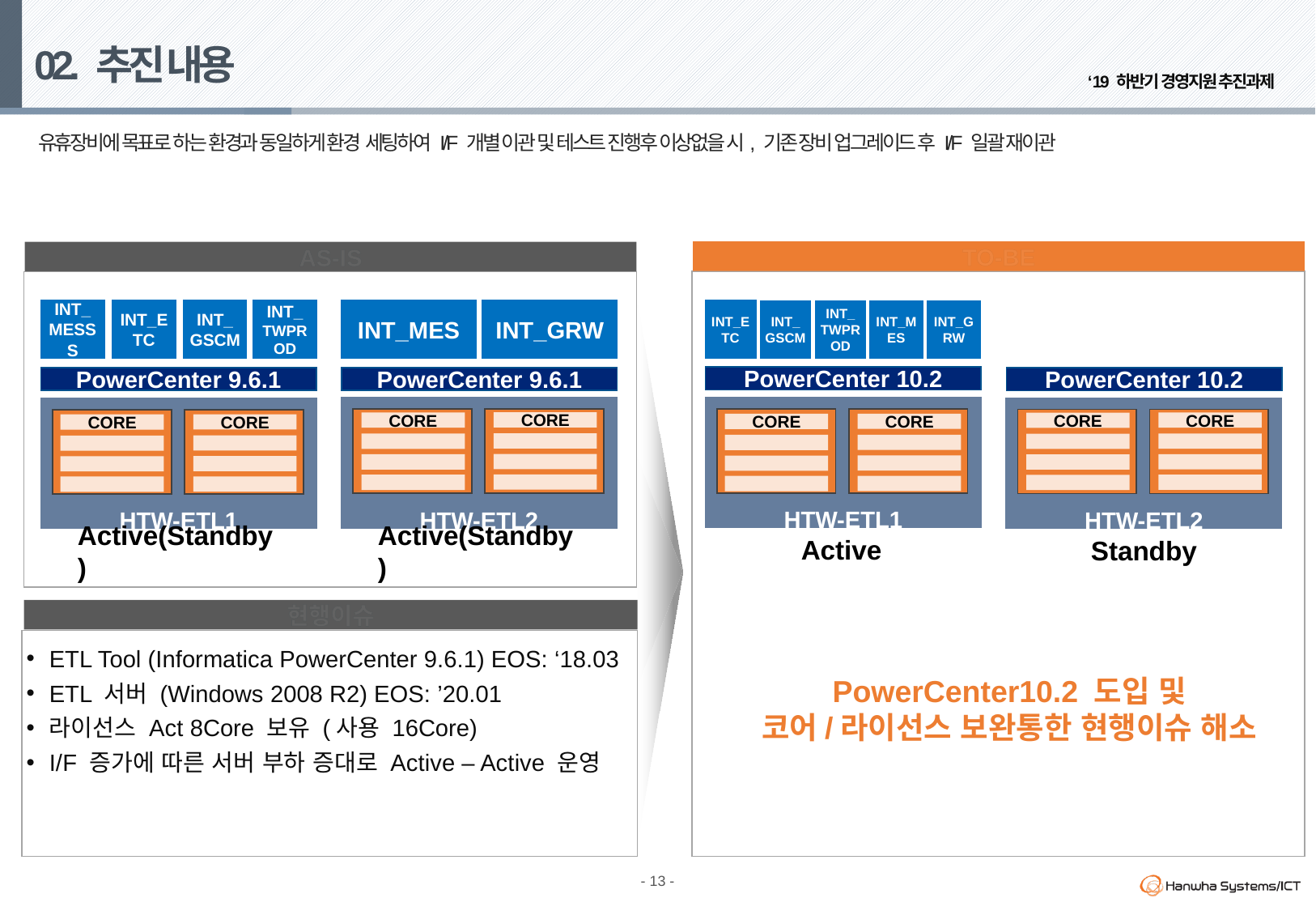

# 02. 추진 내용
유휴장비에 목표로 하는 환경과 동일하게 환경 세팅하여 I/F 개별 이관 및 테스트 진행후 이상없을 시, 기존 장비 업그레이드 후 I/F 일괄 재이관
TO-BE
AS-IS

INT_
MESSS
INT_ETC
INT_
GSCM
INT_
TWPROD
PowerCenter 9.6.1

HTW-ETL1

CORE
CORE

Active(Standby)
INT_MES
INT_GRW
PowerCenter 9.6.1

HTW-ETL2

CORE
CORE

Active(Standby)
INT_ETC
INT_
TWPROD
INT_MES
INT_GRW
INT_
GSCM
PowerCenter 10.2

HTW-ETL1

CORE
CORE

Active
PowerCenter 10.2

HTW-ETL2

CORE
CORE

Standby

현행이슈
ETL Tool (Informatica PowerCenter 9.6.1) EOS: ‘18.03
ETL 서버 (Windows 2008 R2) EOS: ’20.01
라이선스 Act 8Core 보유 (사용 16Core)
I/F 증가에 따른 서버 부하 증대로 Active – Active 운영
PowerCenter10.2 도입 및
코어/라이선스 보완통한 현행이슈 해소